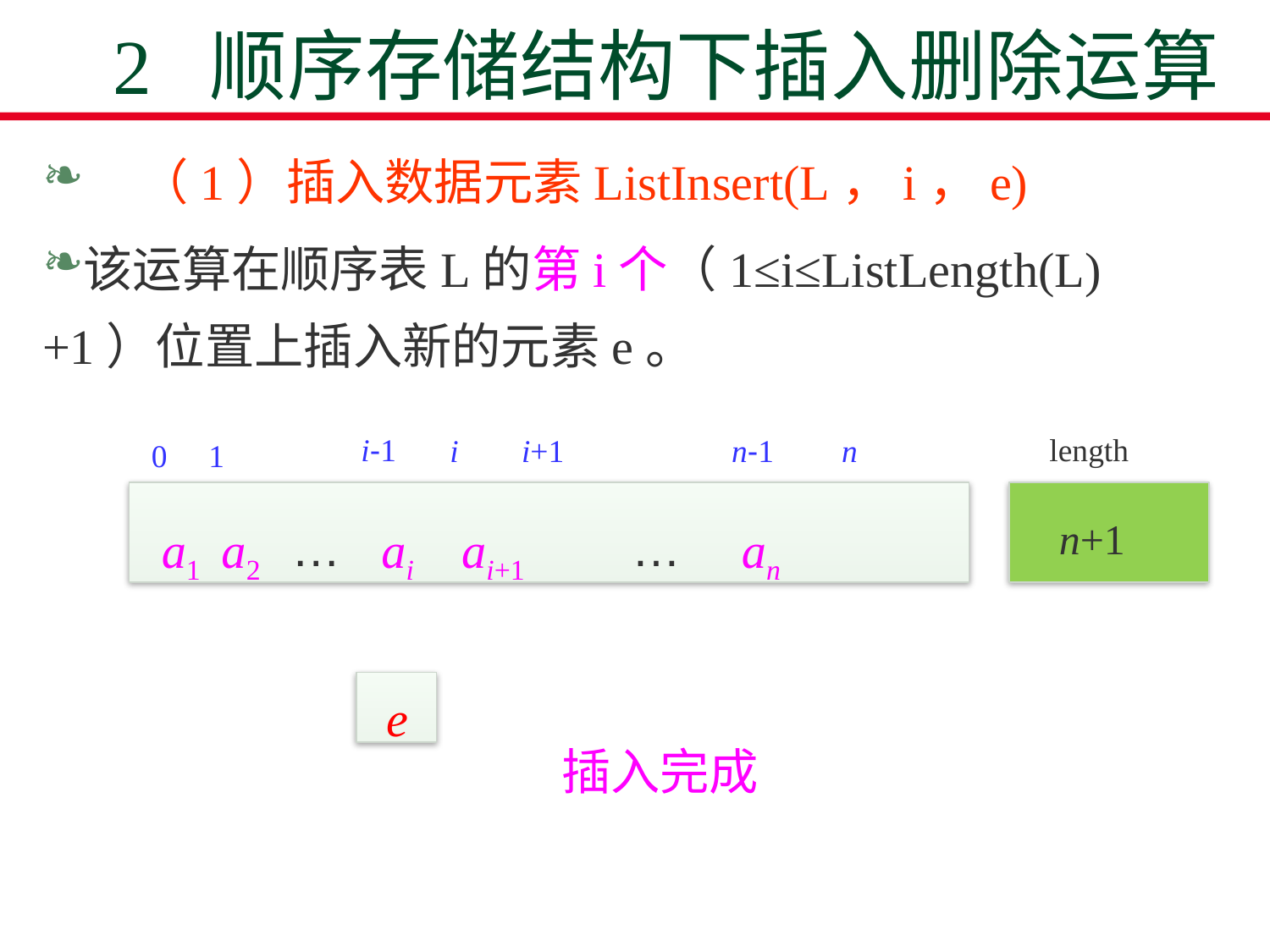

# 2  顺序存储结构下插入删除运算

    （1）插入数据元素ListInsert(L，i，e)
该运算在顺序表L的第i个（1≤i≤ListLength(L)+1）位置上插入新的元素e。
i
i+1
n-1
n
0
1
i-1
length

ai+1
a1
a2
…
ai
…
an
n
n+1
e

插入完成